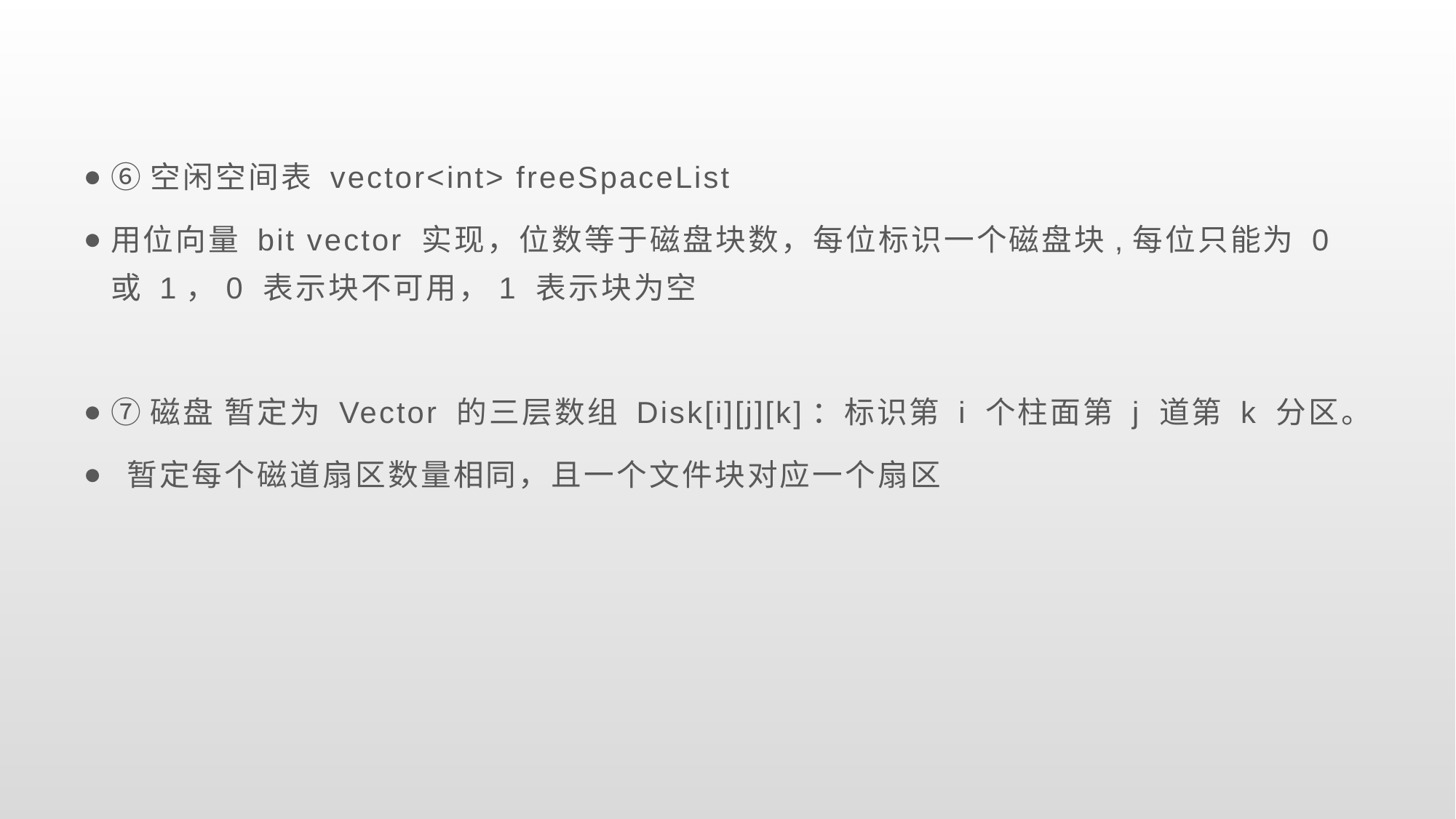

⑥空闲空间表 vector<int> freeSpaceList
用位向量 bit vector 实现，位数等于磁盘块数，每位标识一个磁盘块,每位只能为 0 或 1，0 表示块不可用，1 表示块为空

⑦磁盘 暂定为 Vector 的三层数组 Disk[i][j][k]：标识第 i 个柱面第 j 道第 k 分区。
 暂定每个磁道扇区数量相同，且一个文件块对应一个扇区